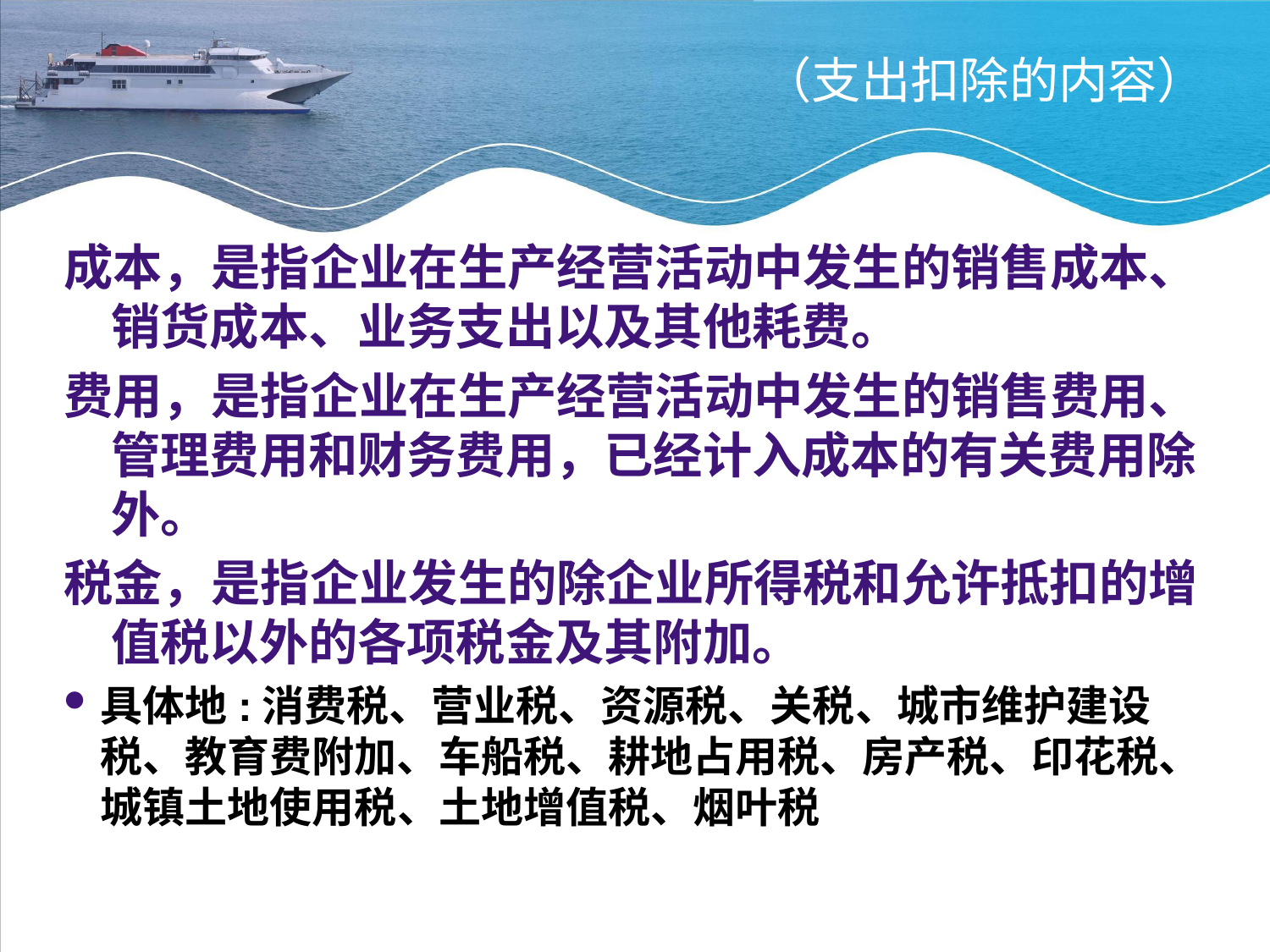

# （支出扣除的内容）
成本，是指企业在生产经营活动中发生的销售成本、销货成本、业务支出以及其他耗费。
费用，是指企业在生产经营活动中发生的销售费用、管理费用和财务费用，已经计入成本的有关费用除外。
税金，是指企业发生的除企业所得税和允许抵扣的增值税以外的各项税金及其附加。
具体地:消费税、营业税、资源税、关税、城市维护建设税、教育费附加、车船税、耕地占用税、房产税、印花税、城镇土地使用税、土地增值税、烟叶税